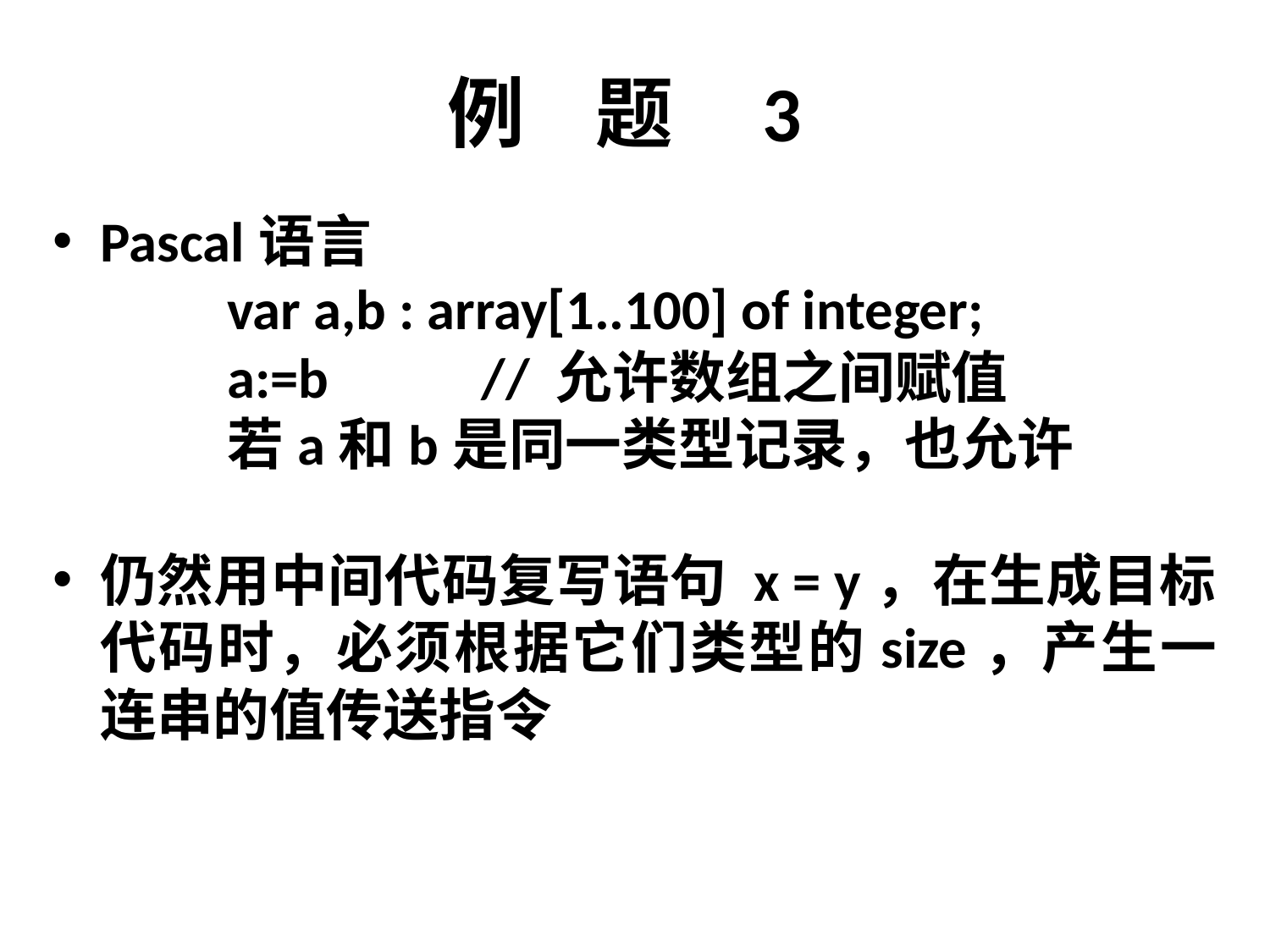

# 例    题    3
Pascal语言
		var a,b : array[1..100] of integer;
		a:=b		// 允许数组之间赋值
		若a和b是同一类型记录，也允许

仍然用中间代码复写语句 x = y，在生成目标代码时，必须根据它们类型的size，产生一连串的值传送指令